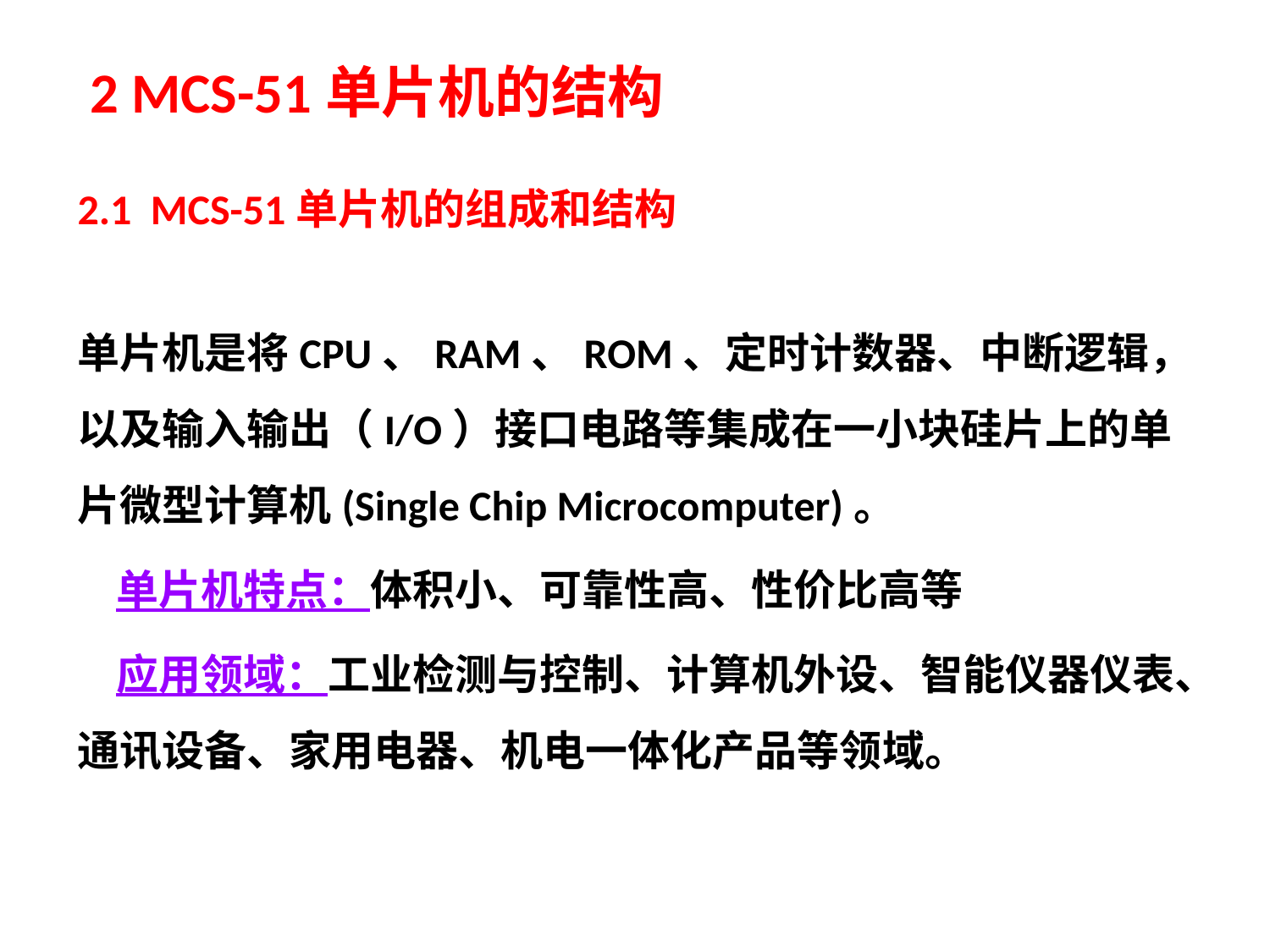

# 2 MCS-51单片机的结构
2.1  MCS-51单片机的组成和结构

单片机是将CPU、RAM、ROM、定时计数器、中断逻辑，以及输入输出（I/O）接口电路等集成在一小块硅片上的单片微型计算机(Single Chip Microcomputer)。
   单片机特点：体积小、可靠性高、性价比高等
   应用领域：工业检测与控制、计算机外设、智能仪器仪表、通讯设备、家用电器、机电一体化产品等领域。